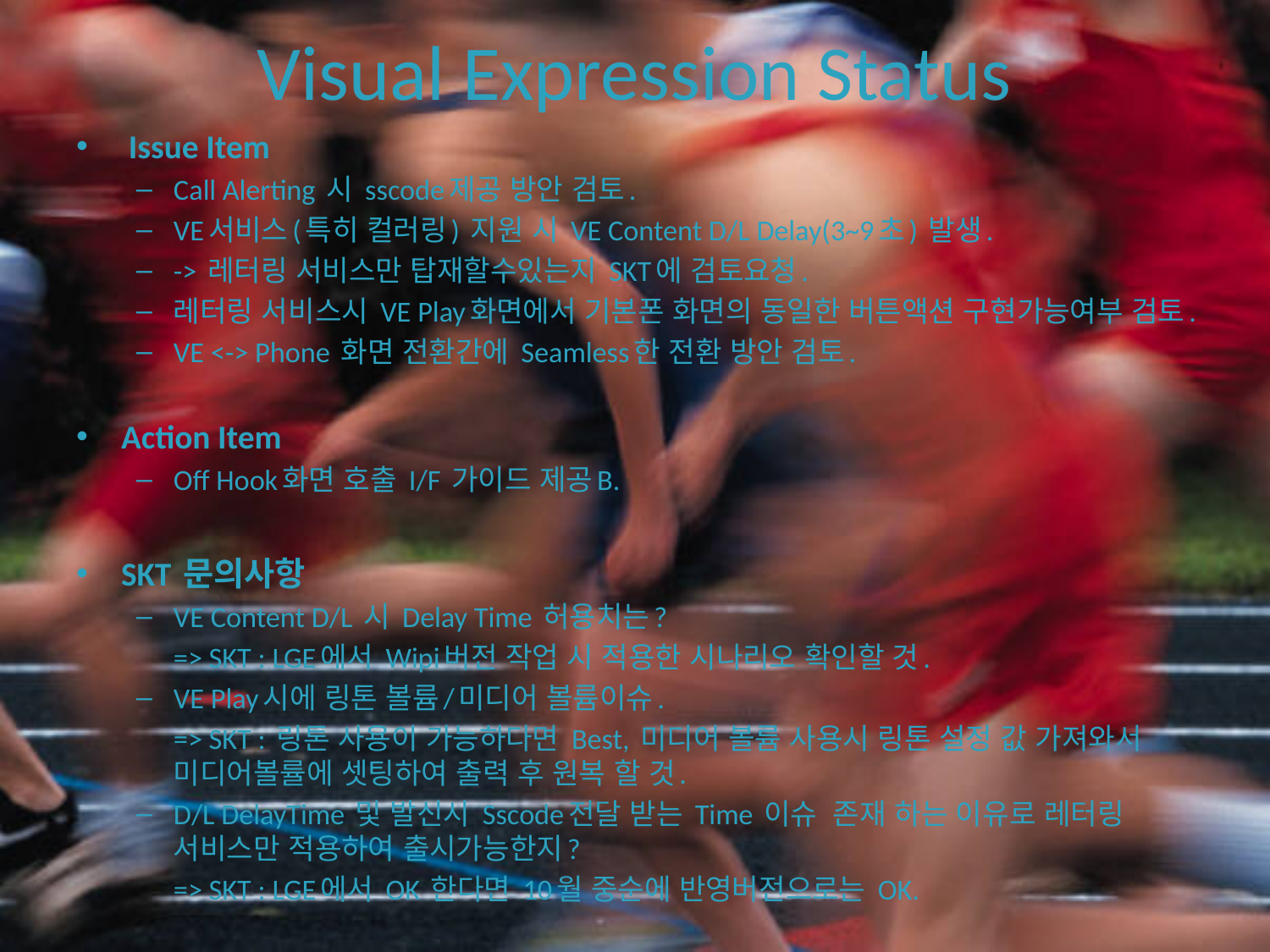

# Visual Expression Status
 Issue Item
Call Alerting 시 sscode제공 방안 검토.
VE서비스(특히 컬러링) 지원 시 VE Content D/L Delay(3~9초) 발생.
-> 레터링 서비스만 탑재할수있는지 SKT에 검토요청.
레터링 서비스시 VE Play화면에서 기본폰 화면의 동일한 버튼액션 구현가능여부 검토.
VE <-> Phone 화면 전환간에 Seamless한 전환 방안 검토.

Action Item
Off Hook화면 호출 I/F 가이드 제공B.

SKT 문의사항
VE Content D/L 시 Delay Time 허용치는?
	=> SKT : LGE에서 Wipi버전 작업 시 적용한 시나리오 확인할 것.
VE Play시에 링톤 볼륨/미디어 볼륨이슈.
	=> SKT : 링톤 사용이 가능하다면 Best, 미디어 볼륨 사용시 링톤 설정 값 가져와서 미디어볼률에 셋팅하여 출력 후 원복 할 것.
D/L DelayTime 및 발신시 Sscode전달 받는 Time 이슈  존재 하는 이유로 레터링 서비스만 적용하여 출시가능한지?
	=> SKT : LGE에서 OK 한다면 10월 중순에 반영버전으로는 OK.